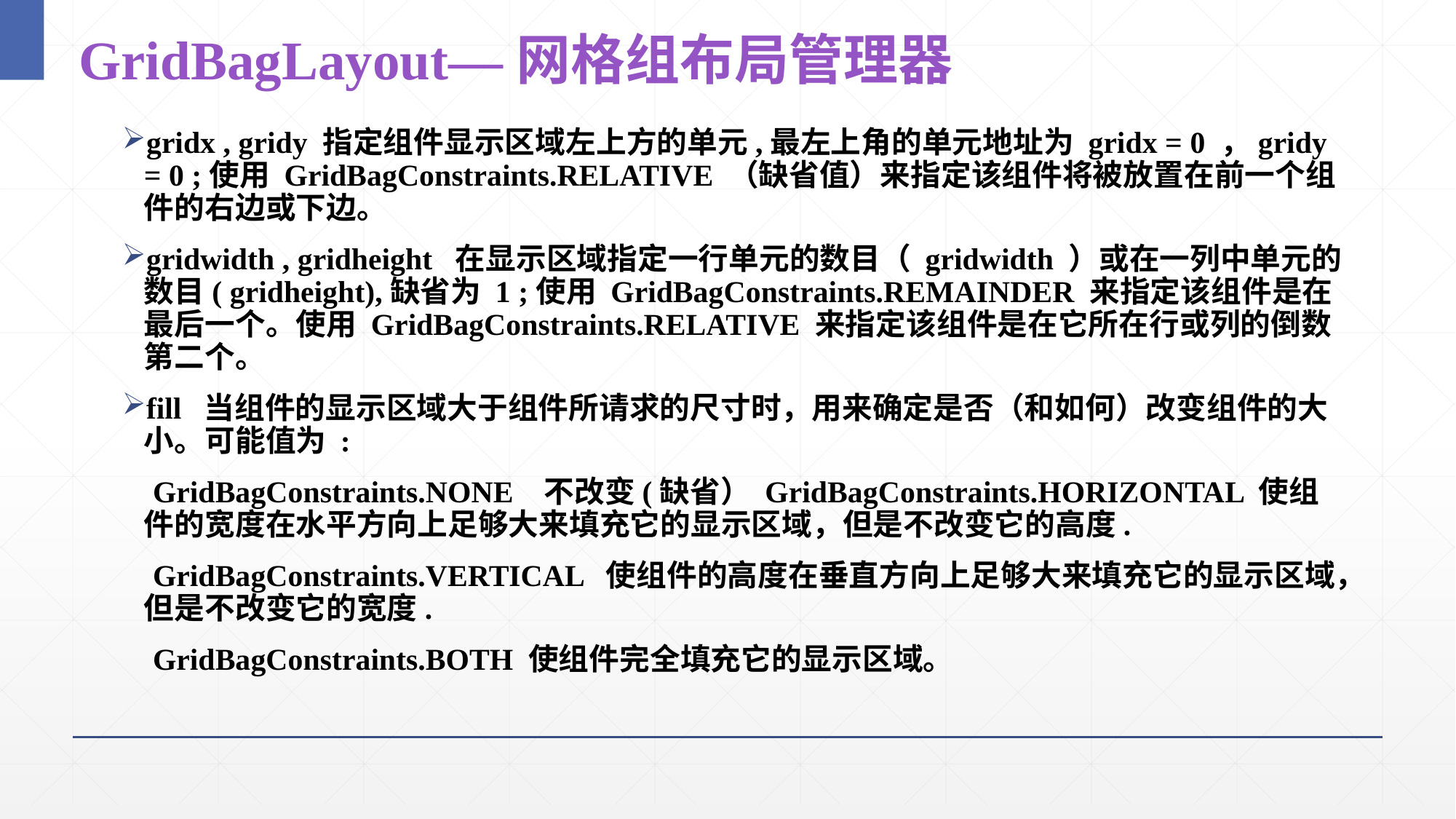

26
# GridBagLayout—网格组布局管理器
gridx , gridy 指定组件显示区域左上方的单元,最左上角的单元地址为 gridx = 0 ，gridy = 0 ;使用 GridBagConstraints.RELATIVE （缺省值）来指定该组件将被放置在前一个组件的右边或下边。
gridwidth , gridheight  在显示区域指定一行单元的数目（ gridwidth ）或在一列中单元的数目( gridheight),缺省为 1 ;使用 GridBagConstraints.REMAINDER 来指定该组件是在最后一个。使用 GridBagConstraints.RELATIVE 来指定该组件是在它所在行或列的倒数第二个。
fill  当组件的显示区域大于组件所请求的尺寸时，用来确定是否（和如何）改变组件的大小。可能值为 :
    GridBagConstraints.NONE   不改变(缺省） GridBagConstraints.HORIZONTAL 使组件的宽度在水平方向上足够大来填充它的显示区域，但是不改变它的高度.
    GridBagConstraints.VERTICAL  使组件的高度在垂直方向上足够大来填充它的显示区域，但是不改变它的宽度.
    GridBagConstraints.BOTH 使组件完全填充它的显示区域。